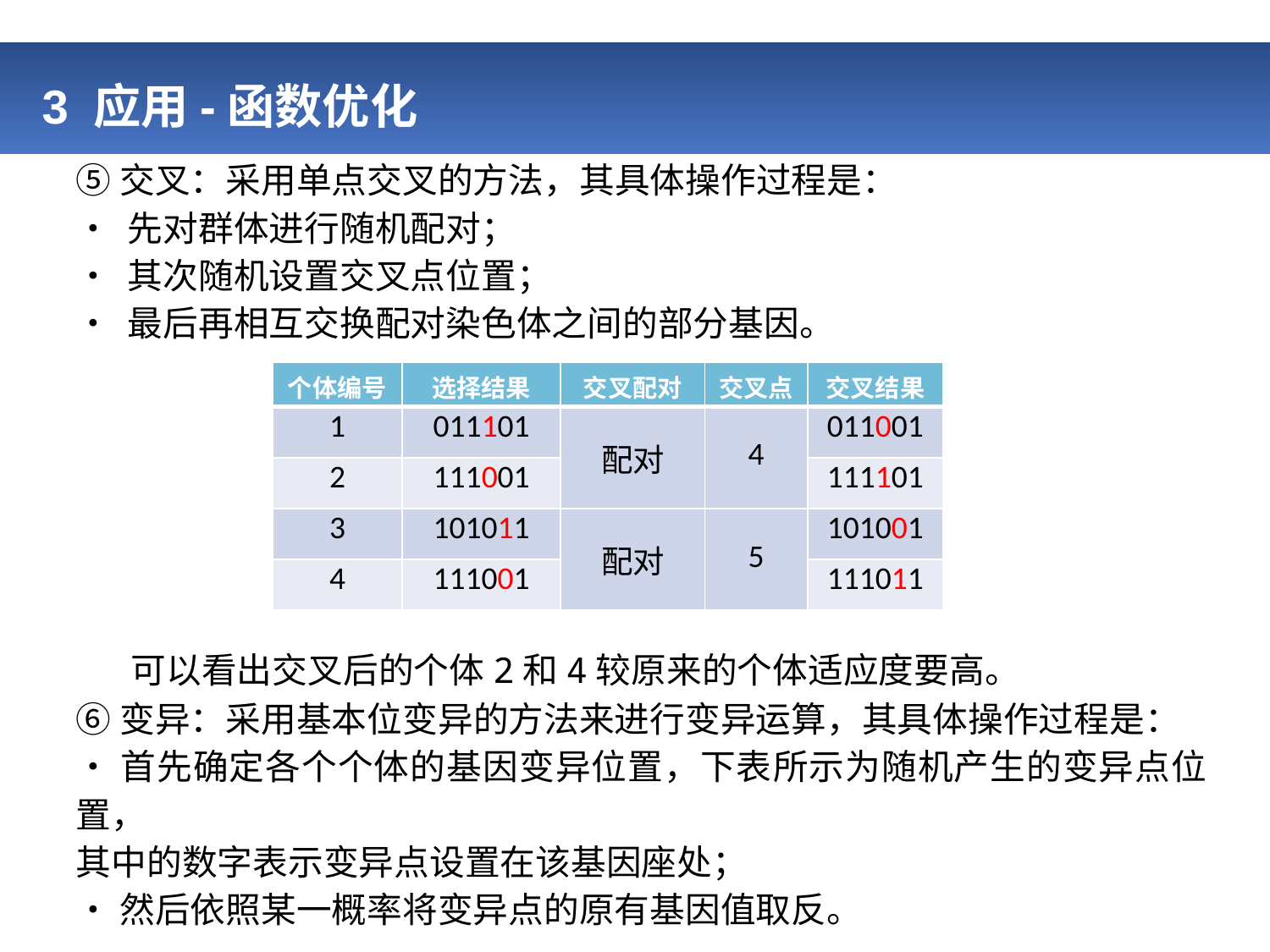

# 3 应用-函数优化
⑤交叉：采用单点交叉的方法，其具体操作过程是：
• 先对群体进行随机配对；
• 其次随机设置交叉点位置；
• 最后再相互交换配对染色体之间的部分基因。
| 个体编号 | 选择结果 | 交叉配对 | 交叉点 | 交叉结果 |
| --- | --- | --- | --- | --- |
| 1 | 011101 | 配对 | 4 | 011001 |
| 2 | 111001 |  |  | 111101 |
| 3 | 101011 | 配对 | 5 | 101001 |
| 4 | 111001 |  |  | 111011 |
可以看出交叉后的个体2和4较原来的个体适应度要高。
⑥变异：采用基本位变异的方法来进行变异运算，其具体操作过程是：
•首先确定各个个体的基因变异位置，下表所示为随机产生的变异点位置，
其中的数字表示变异点设置在该基因座处；
•然后依照某一概率将变异点的原有基因值取反。